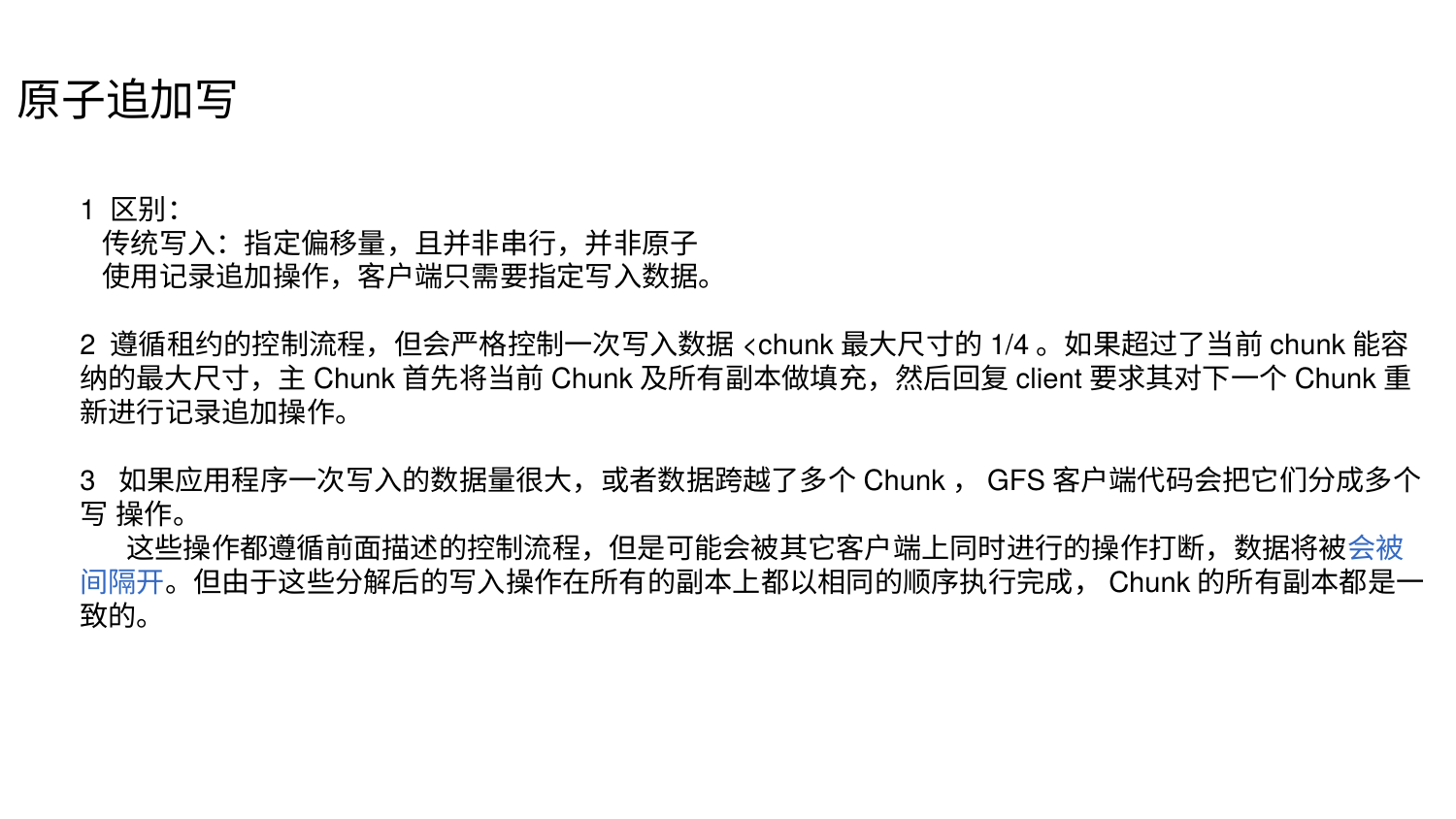

# 原子追加写
1 区别：
  传统写入：指定偏移量，且并非串行，并非原子
  使用记录追加操作，客户端只需要指定写入数据。

2 遵循租约的控制流程，但会严格控制一次写入数据<chunk最大尺寸的1/4。如果超过了当前chunk能容纳的最大尺寸，主Chunk首先将当前Chunk及所有副本做填充，然后回复client要求其对下一个Chunk重新进行记录追加操作。

3  如果应用程序一次写入的数据量很大，或者数据跨越了多个Chunk，GFS客户端代码会把它们分成多个写 操作。
     这些操作都遵循前面描述的控制流程，但是可能会被其它客户端上同时进行的操作打断，数据将被会被间隔开。但由于这些分解后的写入操作在所有的副本上都以相同的顺序执行完成，Chunk的所有副本都是一致的。